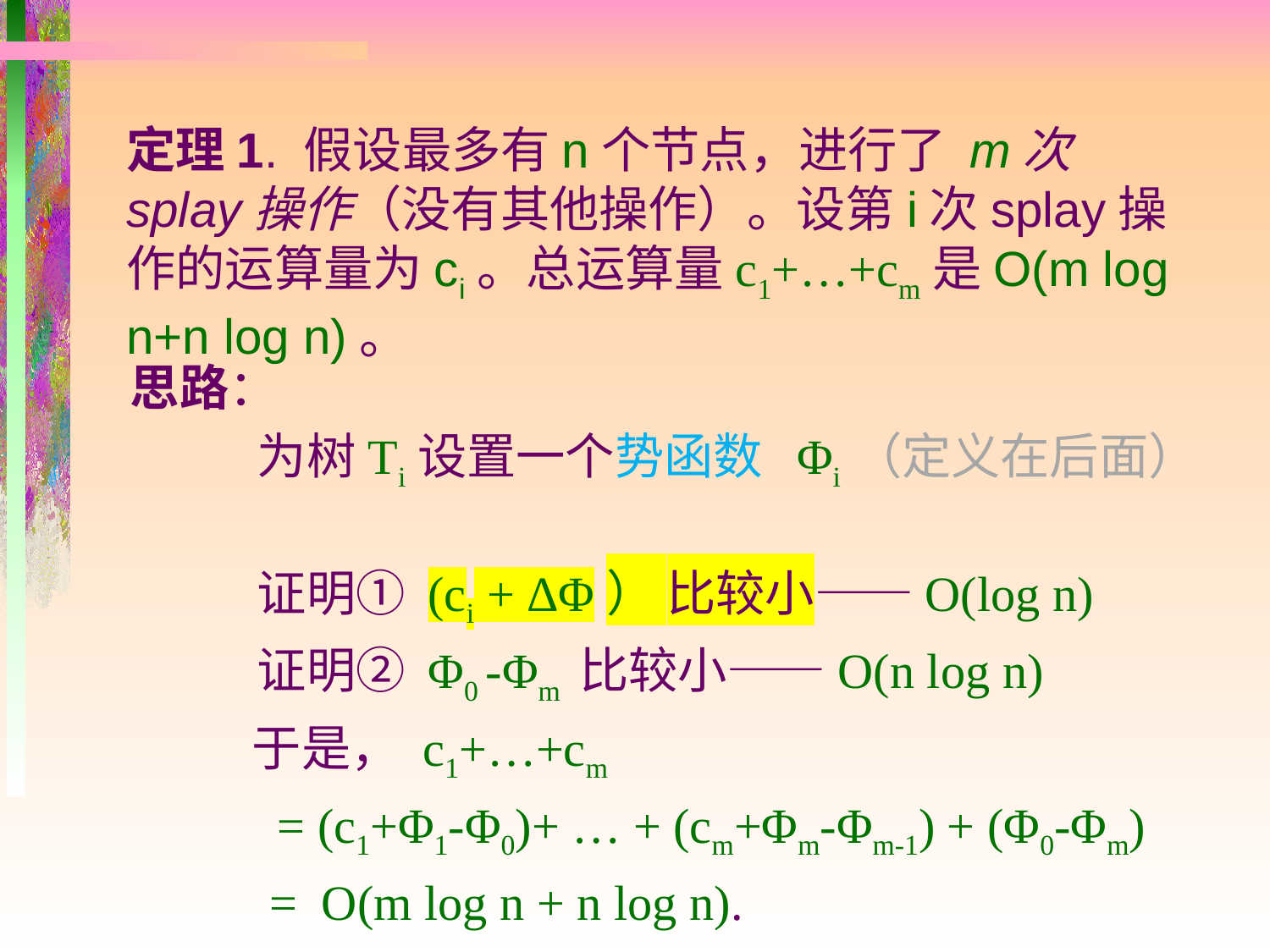

定理1. 假设最多有n个节点，进行了 m次 splay操作（没有其他操作）。设第i次splay操作的运算量为ci。总运算量c1+…+cm是O(m log n+n log n)。
思路：
	为树Ti设置一个势函数  Φi（定义在后面）
  	证明① (ci + ΔΦ） 比较小——O(log n)
	证明② Φ0 -Φm 比较小——O(n log n)
          于是， c1+…+cm
            = (c1+Φ1-Φ0)+ … + (cm+Φm-Φm-1) + (Φ0-Φm)
	 =  O(m log n + n log n).